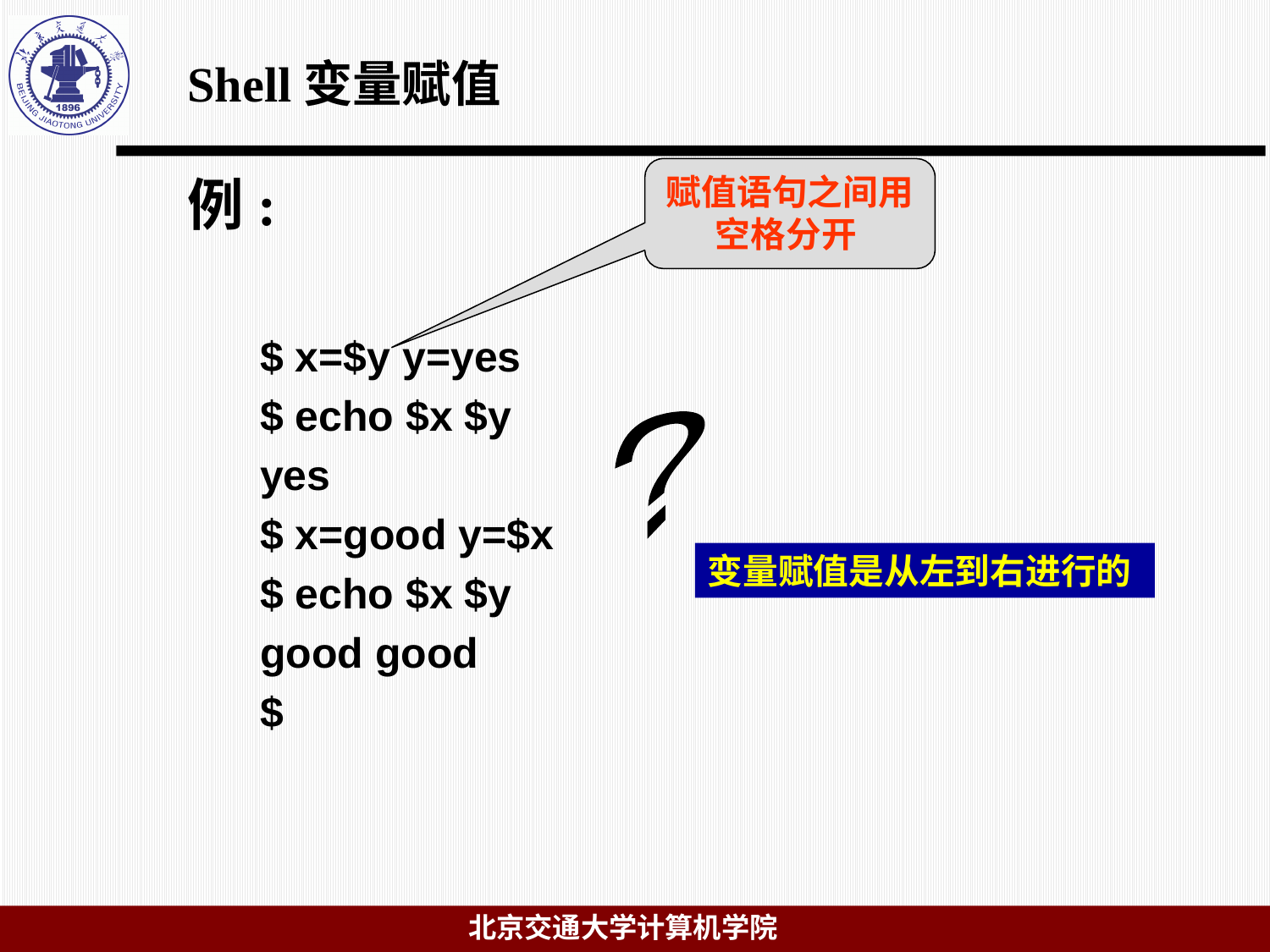

Shell变量赋值
赋值语句之间用空格分开
# 例:
$ x=$y y=yes
$ echo $x $y
yes
$ x=good y=$x
$ echo $x $y
good good
$
?
变量赋值是从左到右进行的